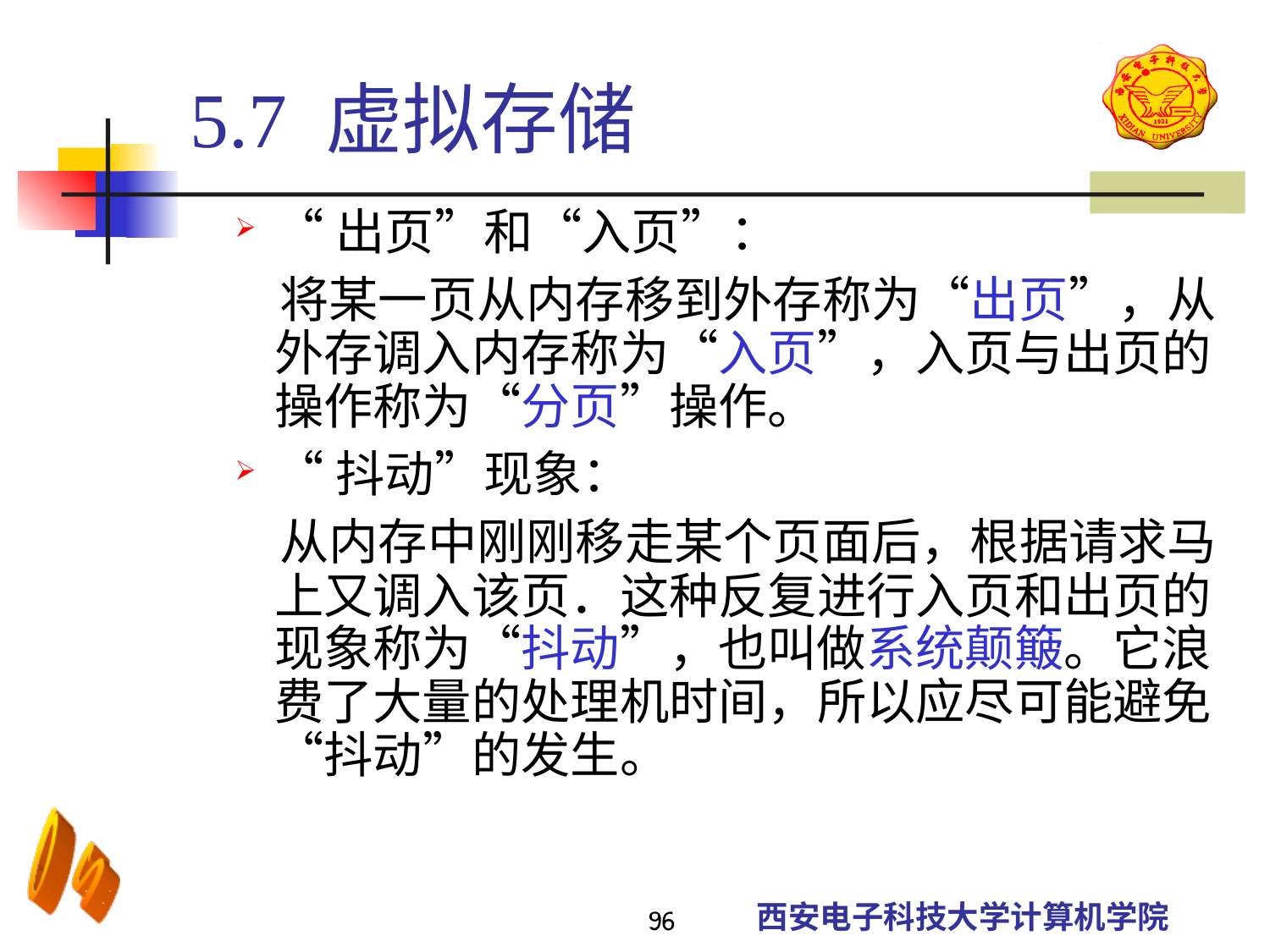

5.7 虚拟存储
“出页”和“入页”：
   将某一页从内存移到外存称为“出页”，从外存调入内存称为“入页”，入页与出页的操作称为“分页”操作。
“抖动”现象：
   从内存中刚刚移走某个页面后，根据请求马上又调入该页．这种反复进行入页和出页的现象称为“抖动”，也叫做系统颠簸。它浪费了大量的处理机时间，所以应尽可能避免“抖动”的发生。
96